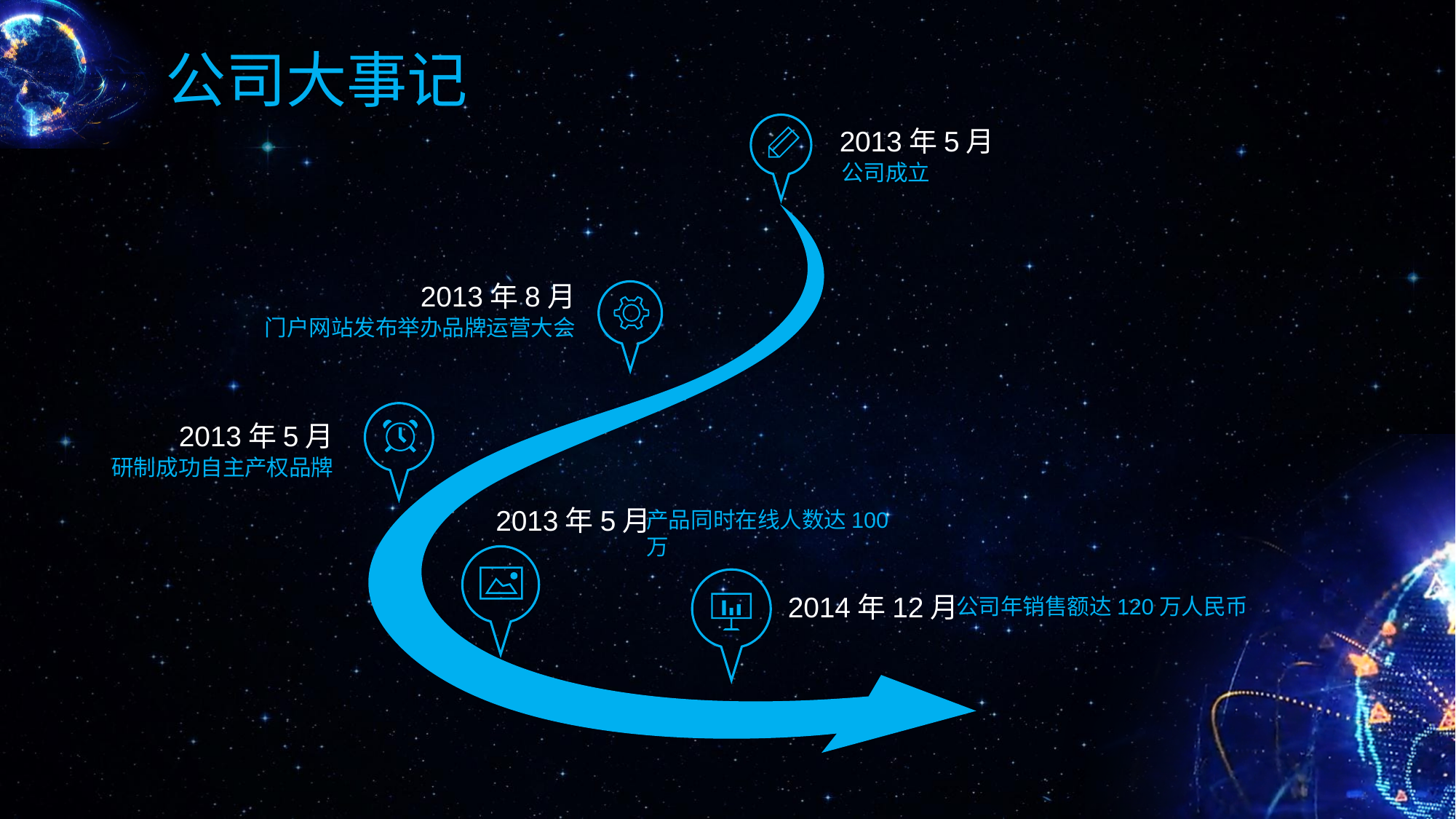

公司大事记

2013年5月
公司成立

2013年8月

门户网站发布举办品牌运营大会

2013年5月
研制成功自主产权品牌
2013年5月
产品同时在线人数达100万

2014年12月
公司年销售额达120万人民币